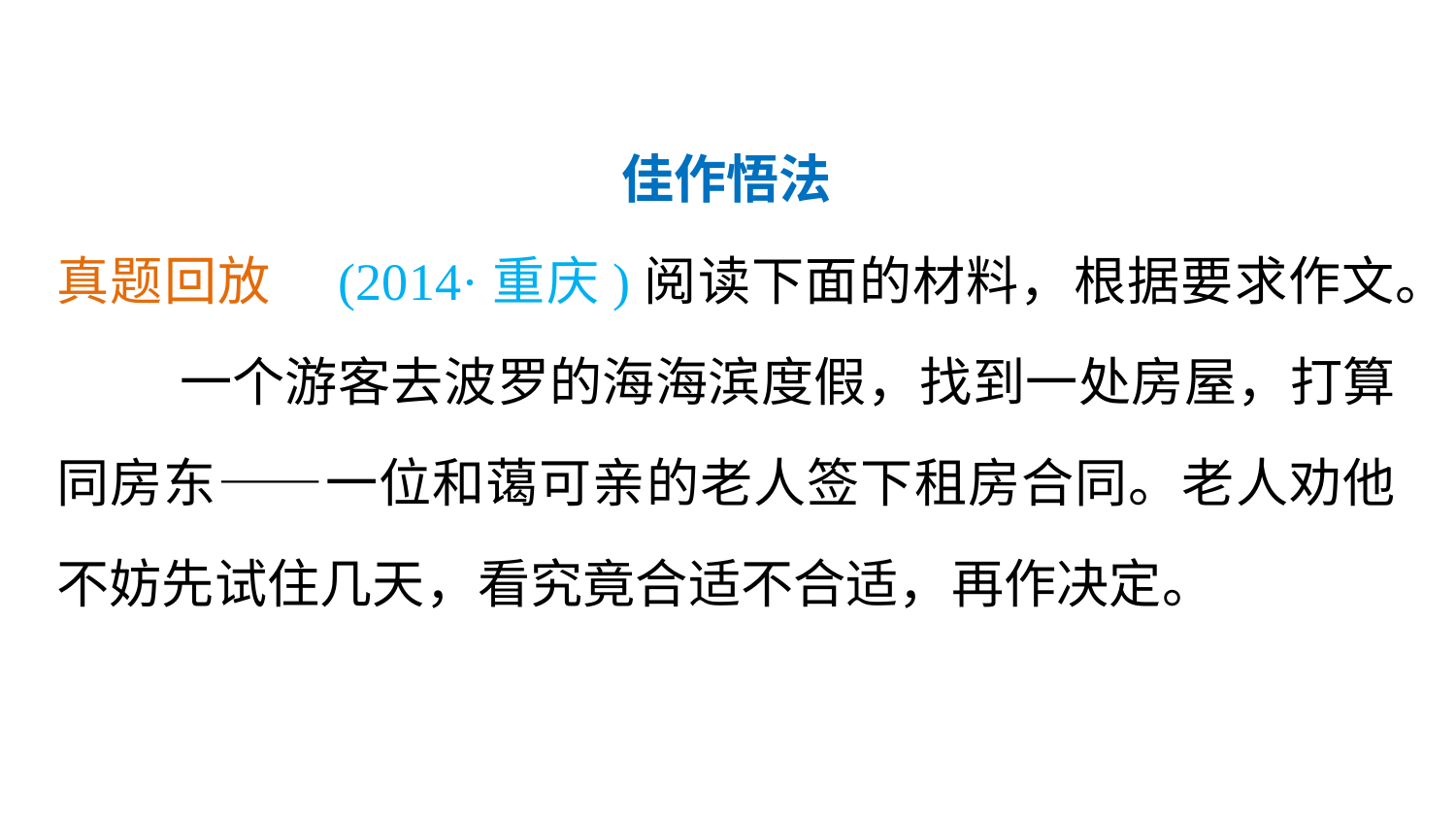

佳作悟法
真题回放　(2014·重庆)阅读下面的材料，根据要求作文。
         一个游客去波罗的海海滨度假，找到一处房屋，打算同房东——一位和蔼可亲的老人签下租房合同。老人劝他不妨先试住几天，看究竟合适不合适，再作决定。